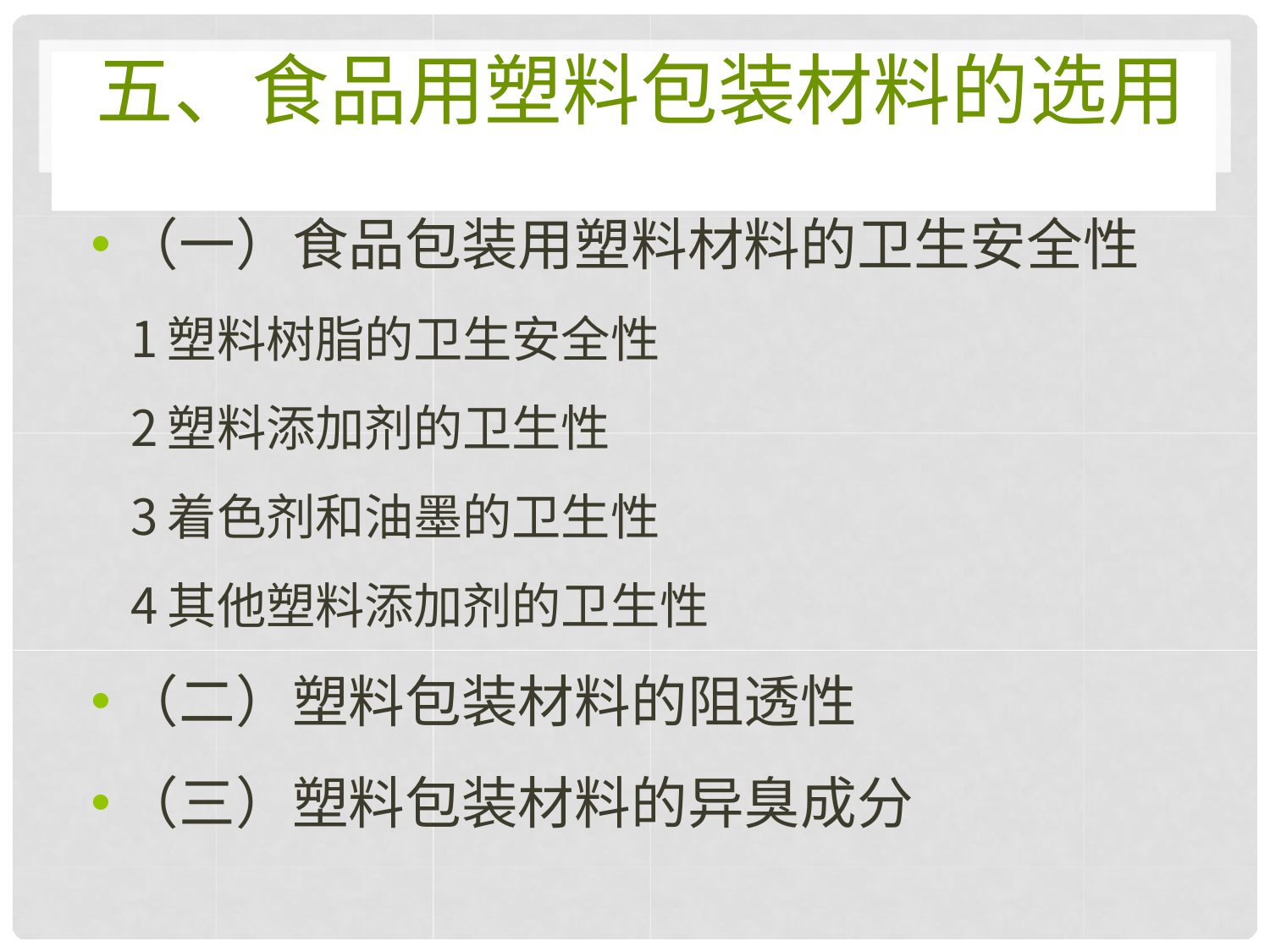

# 五、食品用塑料包装材料的选用
（一）食品包装用塑料材料的卫生安全性
塑料树脂的卫生安全性
塑料添加剂的卫生性
着色剂和油墨的卫生性
其他塑料添加剂的卫生性
（二）塑料包装材料的阻透性
（三）塑料包装材料的异臭成分